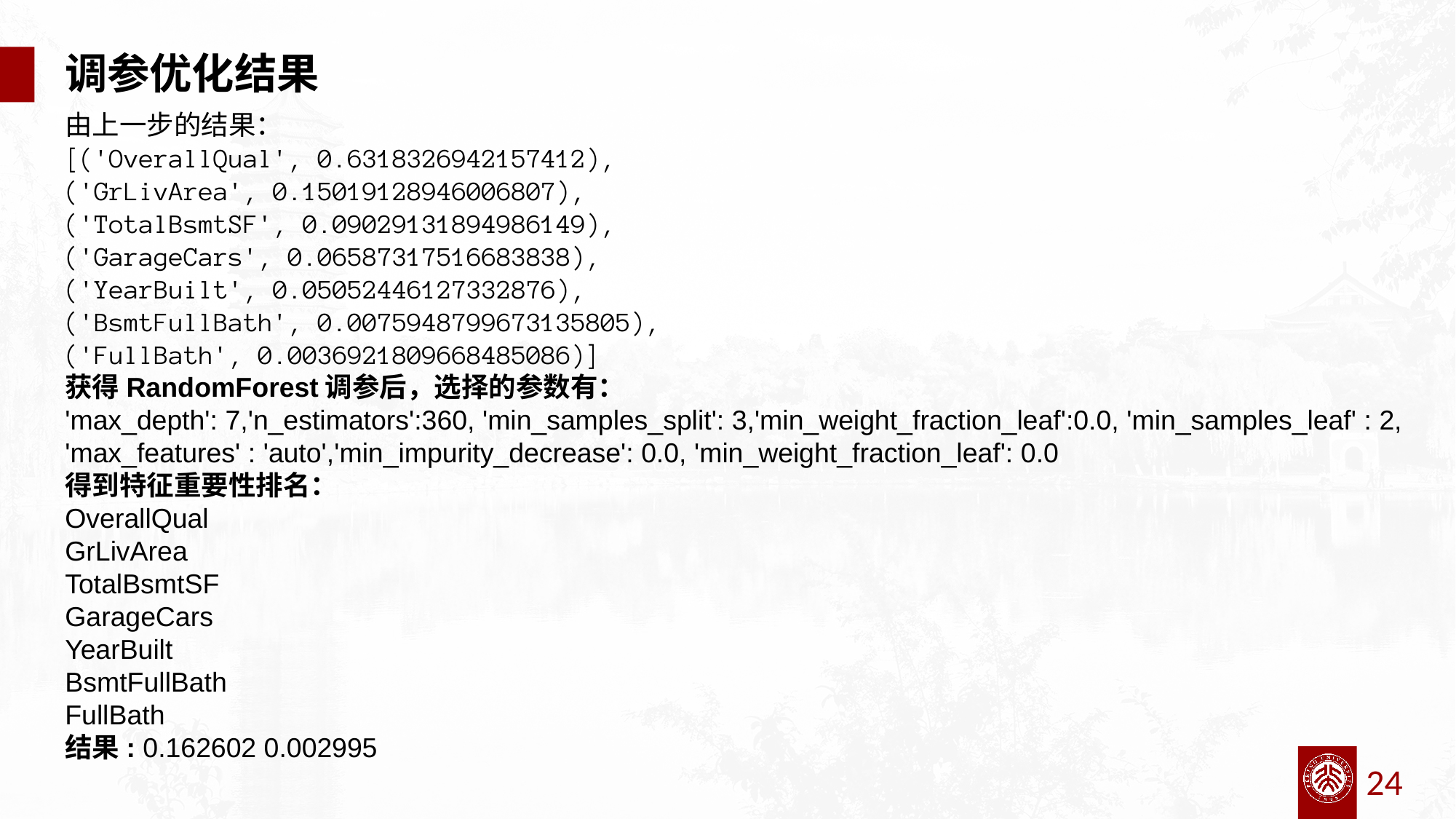

调参优化结果

由上一步的结果：
[('OverallQual', 0.6318326942157412),
('GrLivArea', 0.15019128946006807),
('TotalBsmtSF', 0.09029131894986149),
('GarageCars', 0.06587317516683838),
('YearBuilt', 0.05052446127332876),
('BsmtFullBath', 0.0075948799673135805),
('FullBath', 0.0036921809668485086)]
获得RandomForest调参后，选择的参数有：
'max_depth': 7,'n_estimators':360, 'min_samples_split': 3,'min_weight_fraction_leaf':0.0, 'min_samples_leaf' : 2, 'max_features' : 'auto','min_impurity_decrease': 0.0, 'min_weight_fraction_leaf': 0.0
得到特征重要性排名：
OverallQual
GrLivArea
TotalBsmtSF
GarageCars
YearBuilt
BsmtFullBath
FullBath
结果: 0.162602 0.002995

24